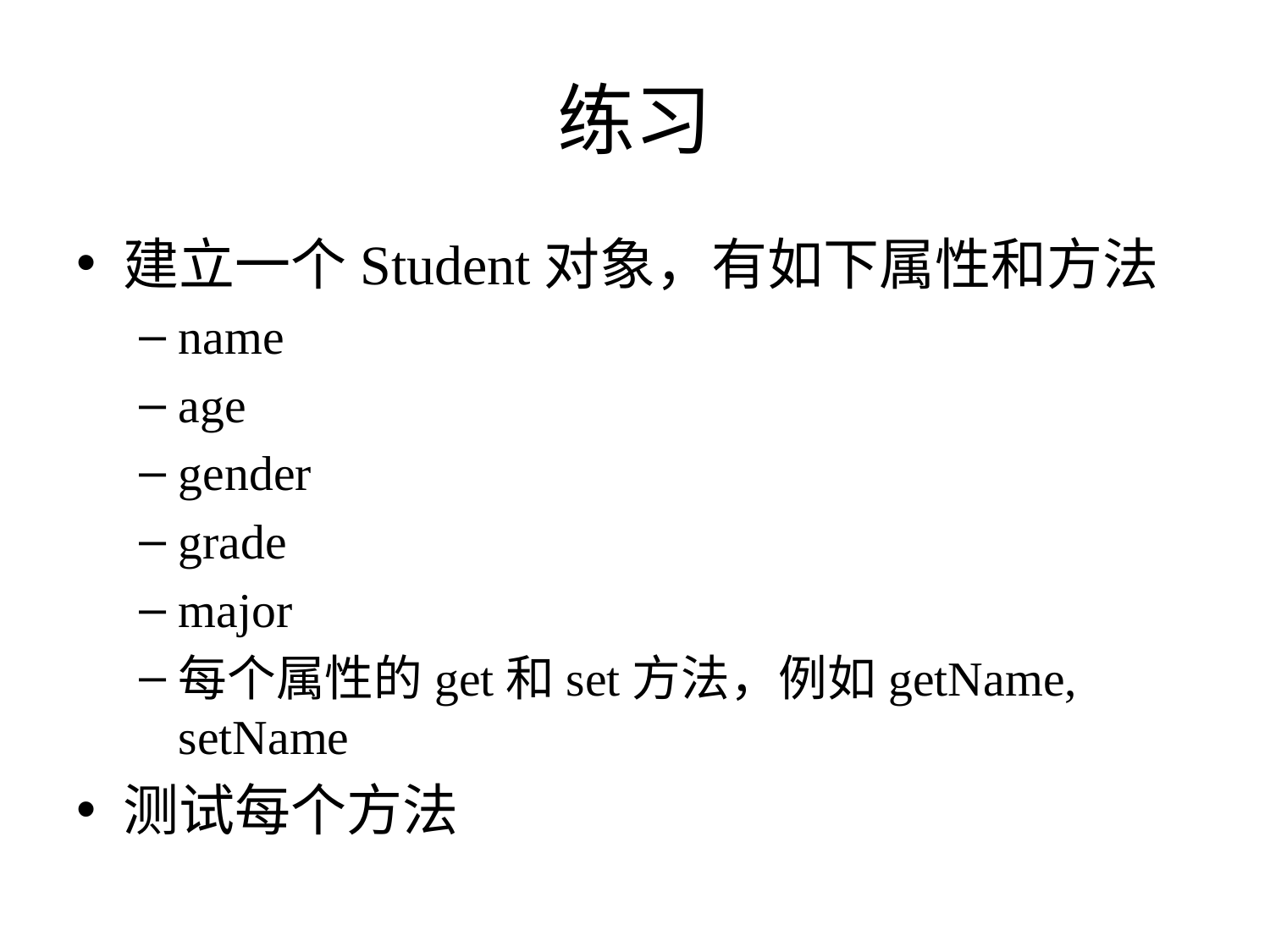

# 练习
建立一个Student对象，有如下属性和方法
name
age
gender
grade
major
每个属性的get和set方法，例如getName, setName
测试每个方法